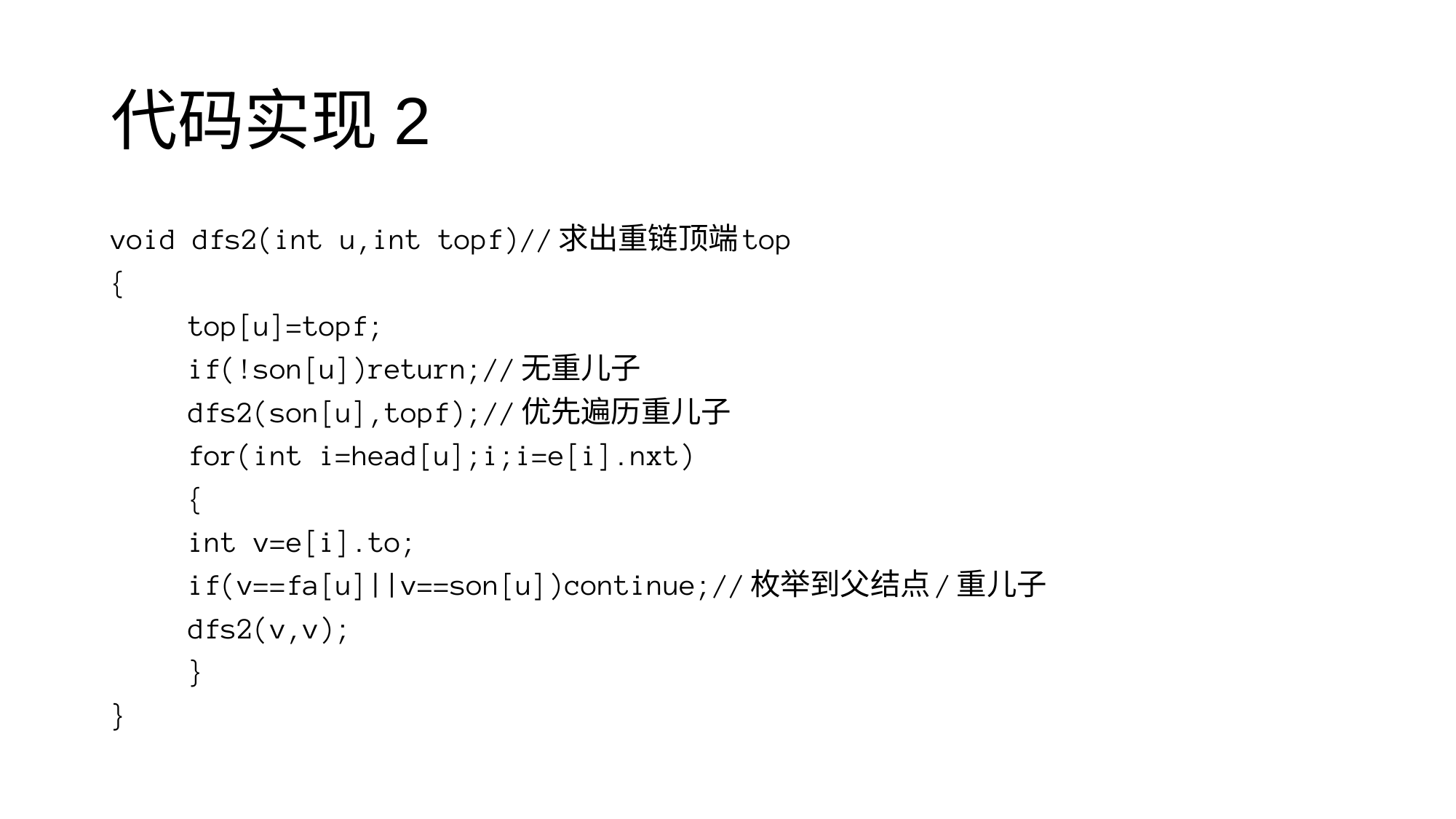

# 代码实现2
void dfs2(int u,int topf)//求出重链顶端top
{
	top[u]=topf;
	if(!son[u])return;//无重儿子
	dfs2(son[u],topf);//优先遍历重儿子
	for(int i=head[u];i;i=e[i].nxt)
	{
		int v=e[i].to;
		if(v==fa[u]||v==son[u])continue;//枚举到父结点/重儿子
		dfs2(v,v);
	}
}